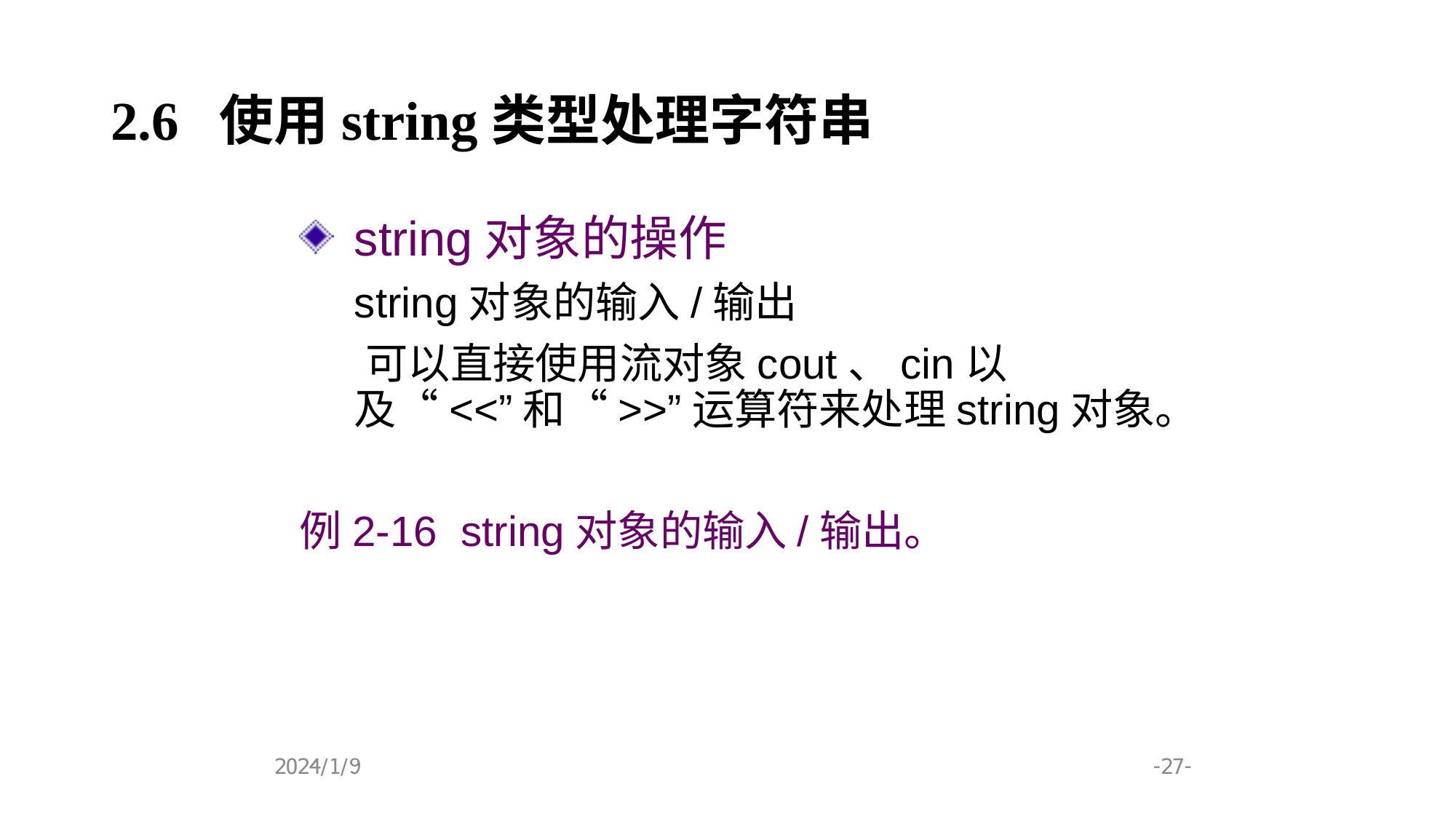

# 2.6  使用string类型处理字符串
string对象的操作
	string对象的输入/输出
       可以直接使用流对象cout、cin以及“<<”和“>>”运算符来处理string对象。

例2-16  string对象的输入/输出。

2024/1/9
-27-